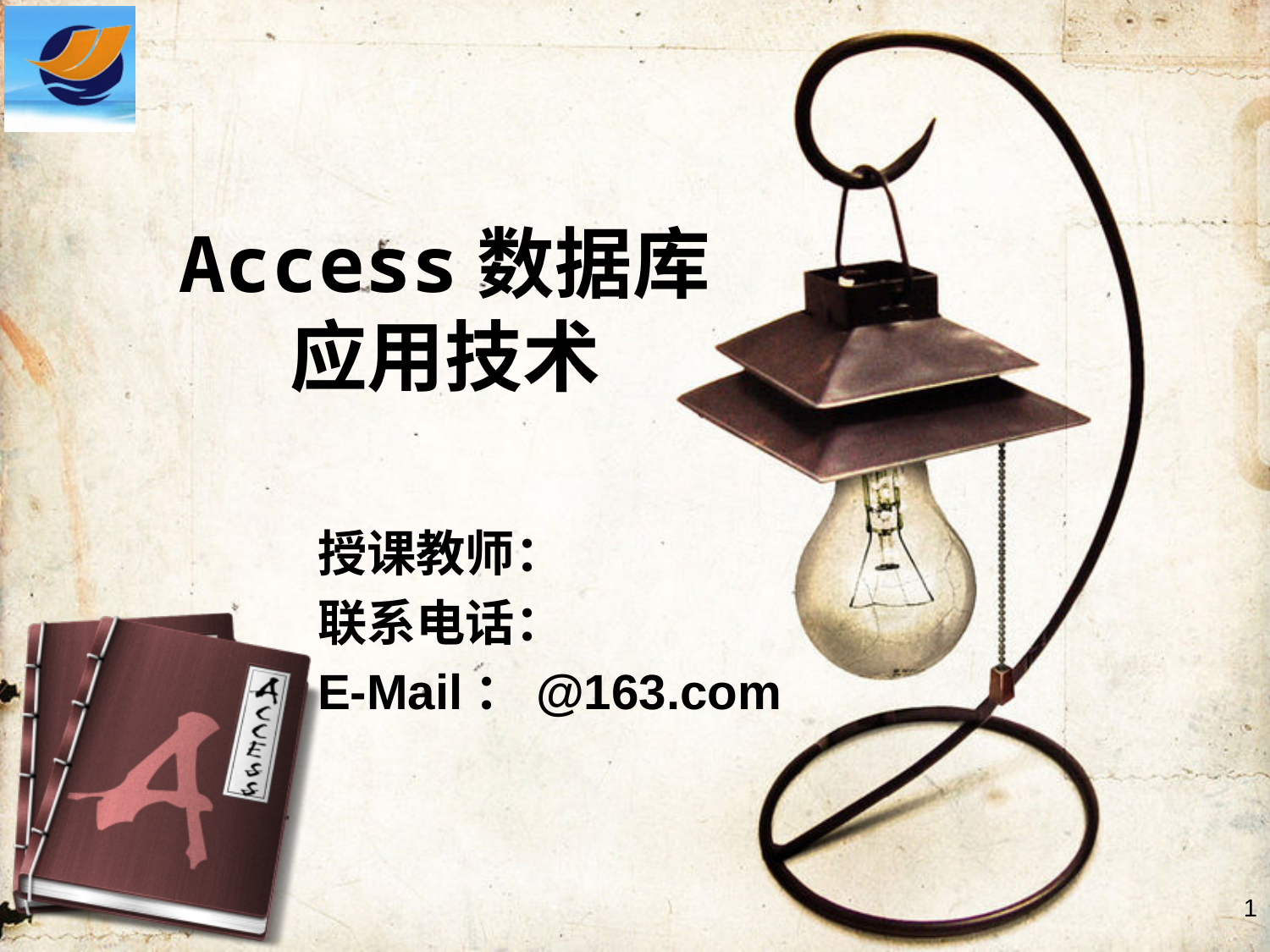

# Access数据库 应用技术
授课教师：
联系电话：
E-Mail：@163.com
1